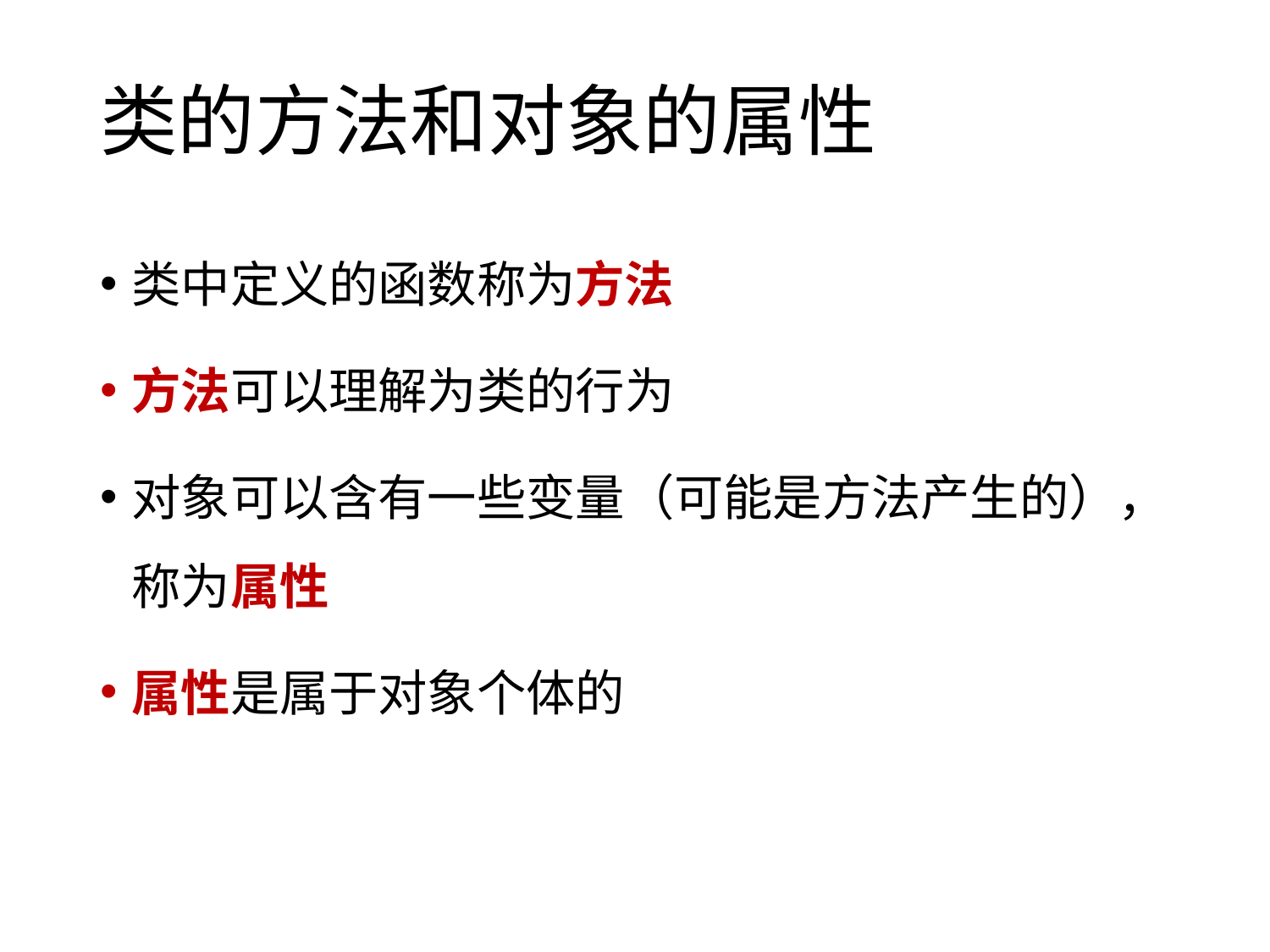

# 类的方法和对象的属性
类中定义的函数称为方法
方法可以理解为类的行为
对象可以含有一些变量（可能是方法产生的），称为属性
属性是属于对象个体的